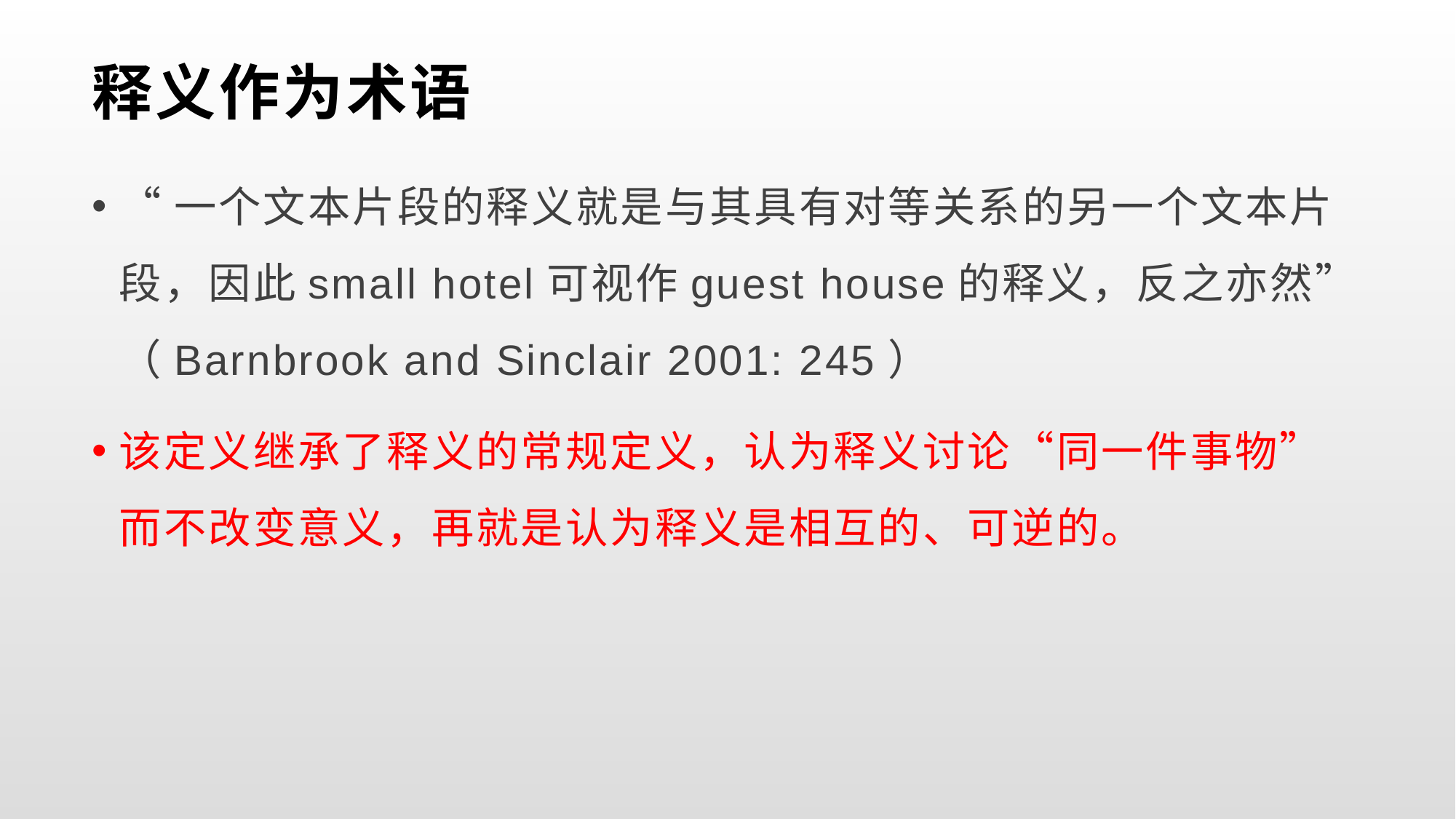

# 释义作为术语
“一个文本片段的释义就是与其具有对等关系的另一个文本片段，因此small hotel可视作guest house的释义，反之亦然”（Barnbrook and Sinclair 2001: 245）
该定义继承了释义的常规定义，认为释义讨论“同一件事物”而不改变意义，再就是认为释义是相互的、可逆的。